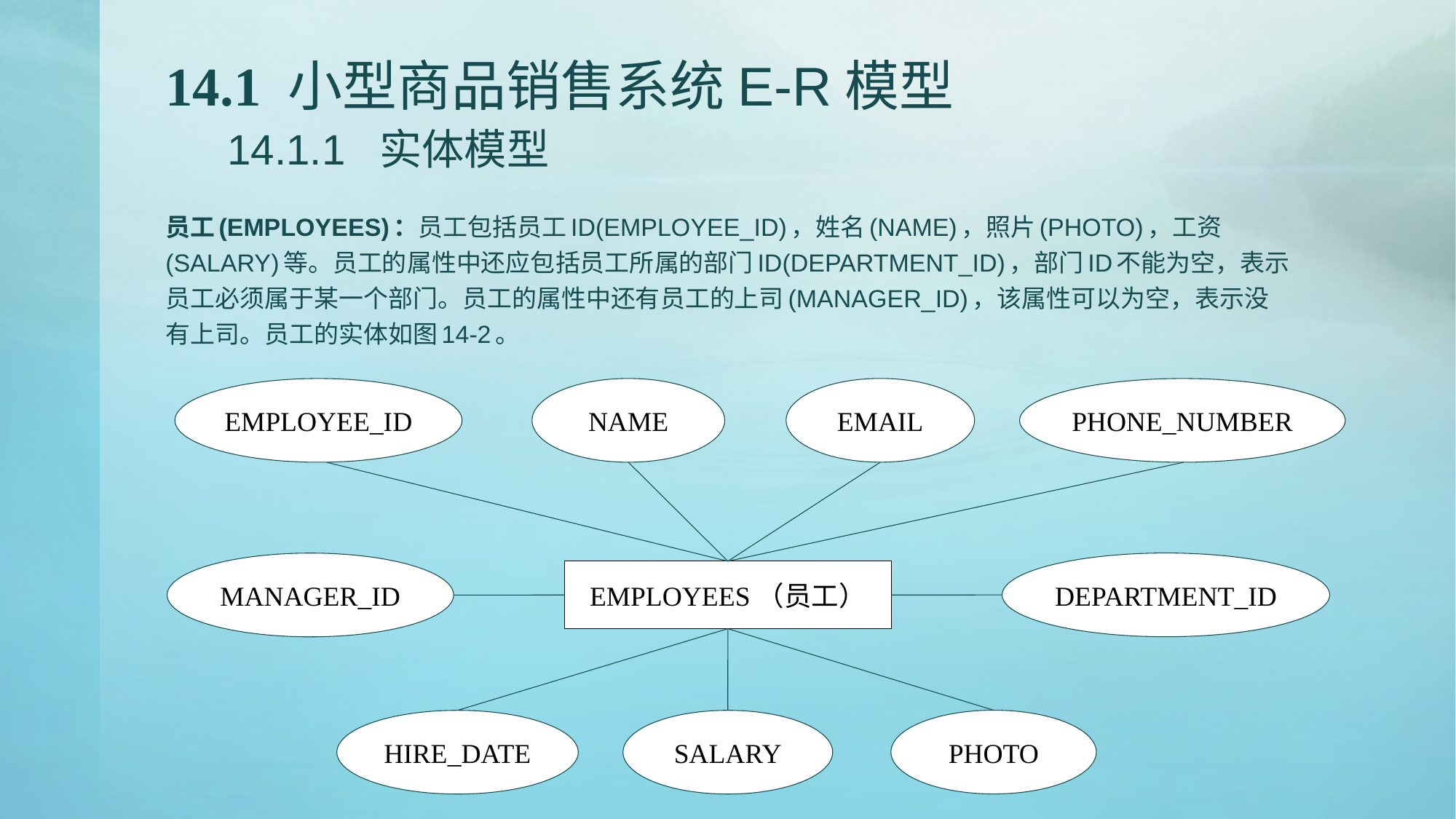

# 14.1 小型商品销售系统E-R模型 14.1.1  实体模型
员工(EMPLOYEES)：员工包括员工ID(EMPLOYEE_ID)，姓名(NAME)，照片(PHOTO)，工资(SALARY)等。员工的属性中还应包括员工所属的部门ID(DEPARTMENT_ID)，部门ID不能为空，表示员工必须属于某一个部门。员工的属性中还有员工的上司(MANAGER_ID)，该属性可以为空，表示没有上司。员工的实体如图14-2。

EMAIL
NAME
PHONE_NUMBER
EMPLOYEE_ID
DEPARTMENT_ID
MANAGER_ID
EMPLOYEES（员工）
PHOTO
HIRE_DATE
SALARY